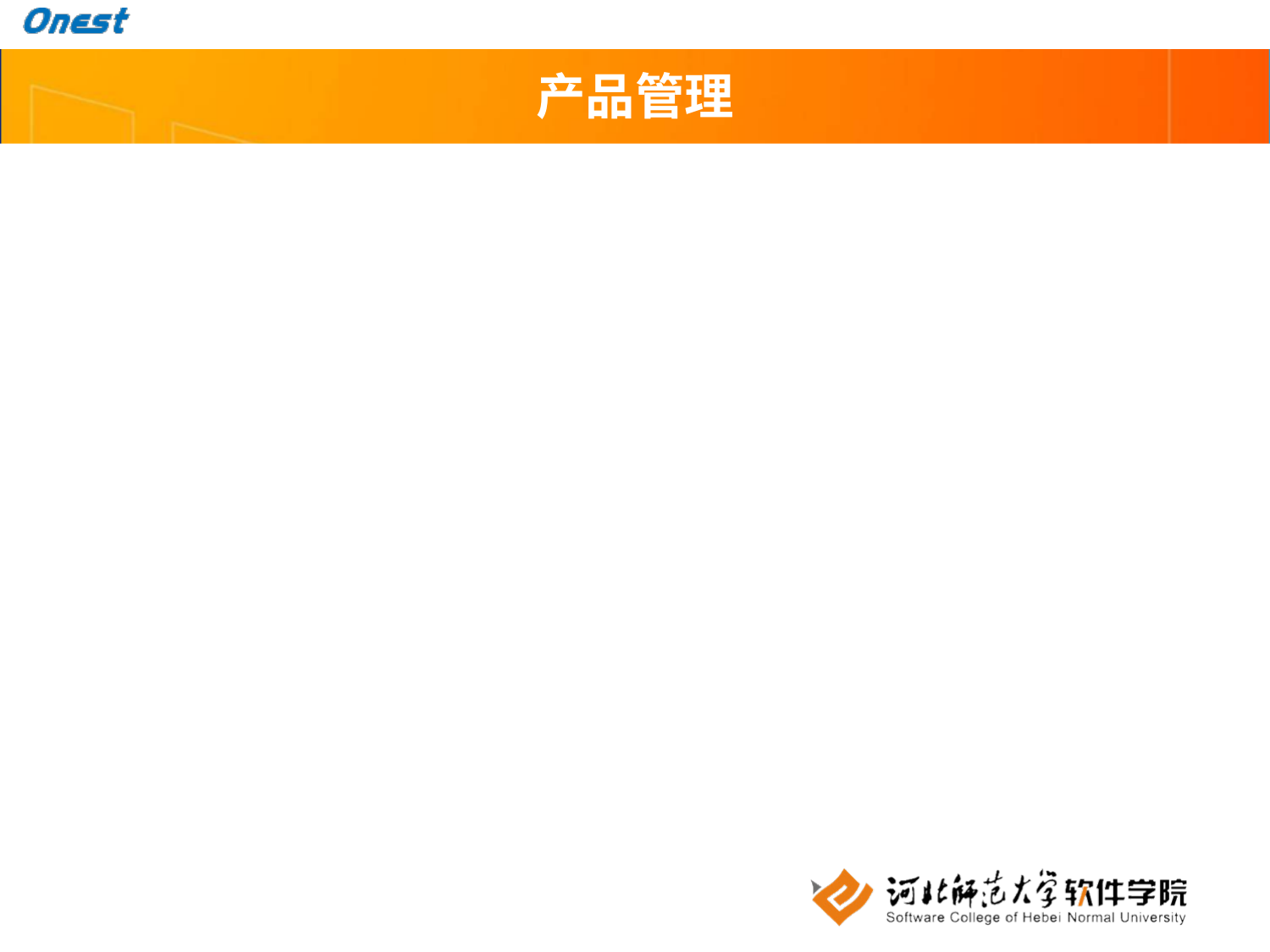

# 产品管理
任务:
识别有利市场，确保产品在此市场中能迎合客户需要，并鼓励客户购买